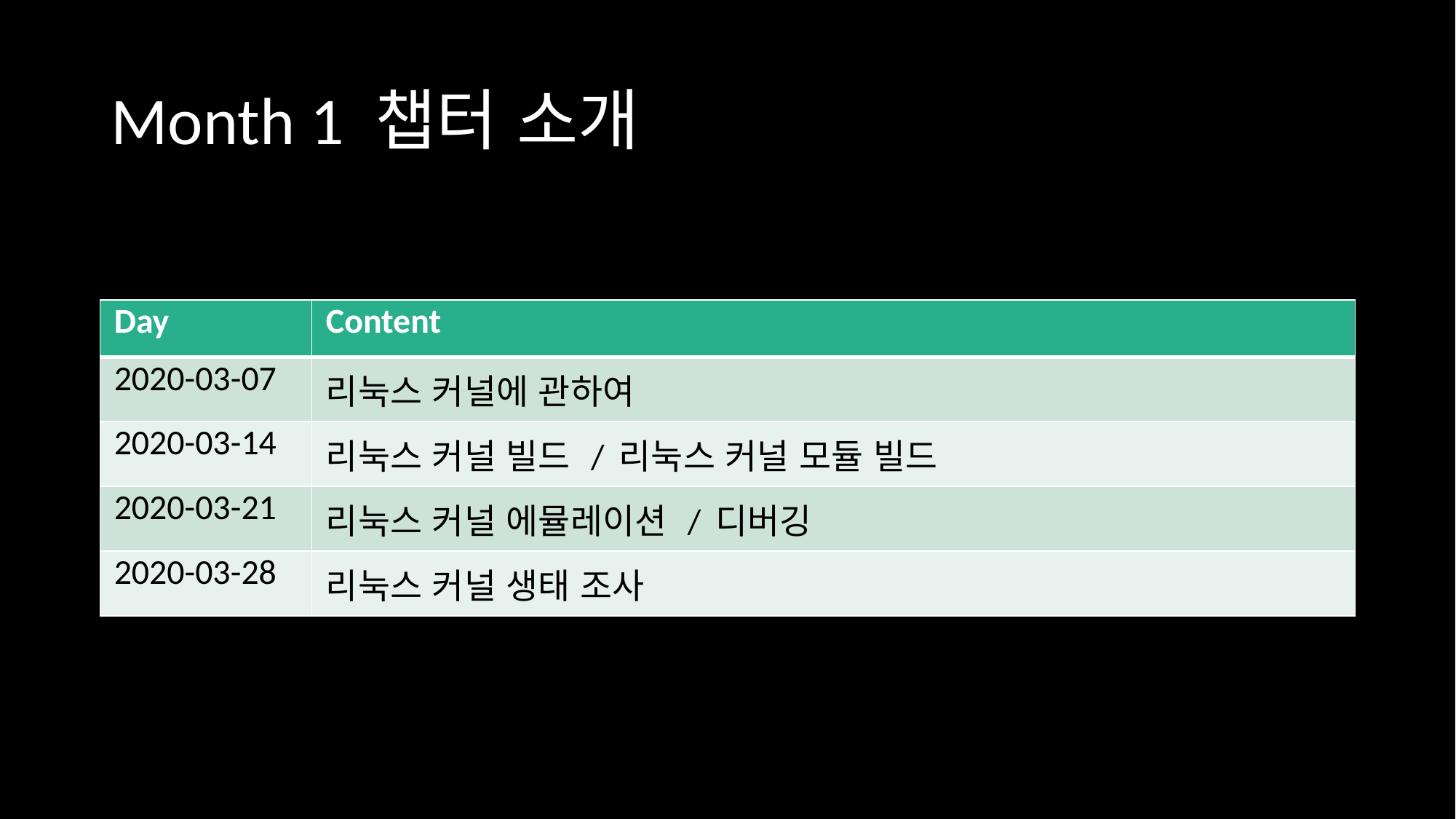

# Month 1 챕터 소개
| Day | Content |
| --- | --- |
| 2020-03-07 | 리눅스 커널에 관하여 |
| 2020-03-14 | 리눅스 커널 빌드 / 리눅스 커널 모듈 빌드 |
| 2020-03-21 | 리눅스 커널 에뮬레이션 / 디버깅 |
| 2020-03-28 | 리눅스 커널 생태 조사 |